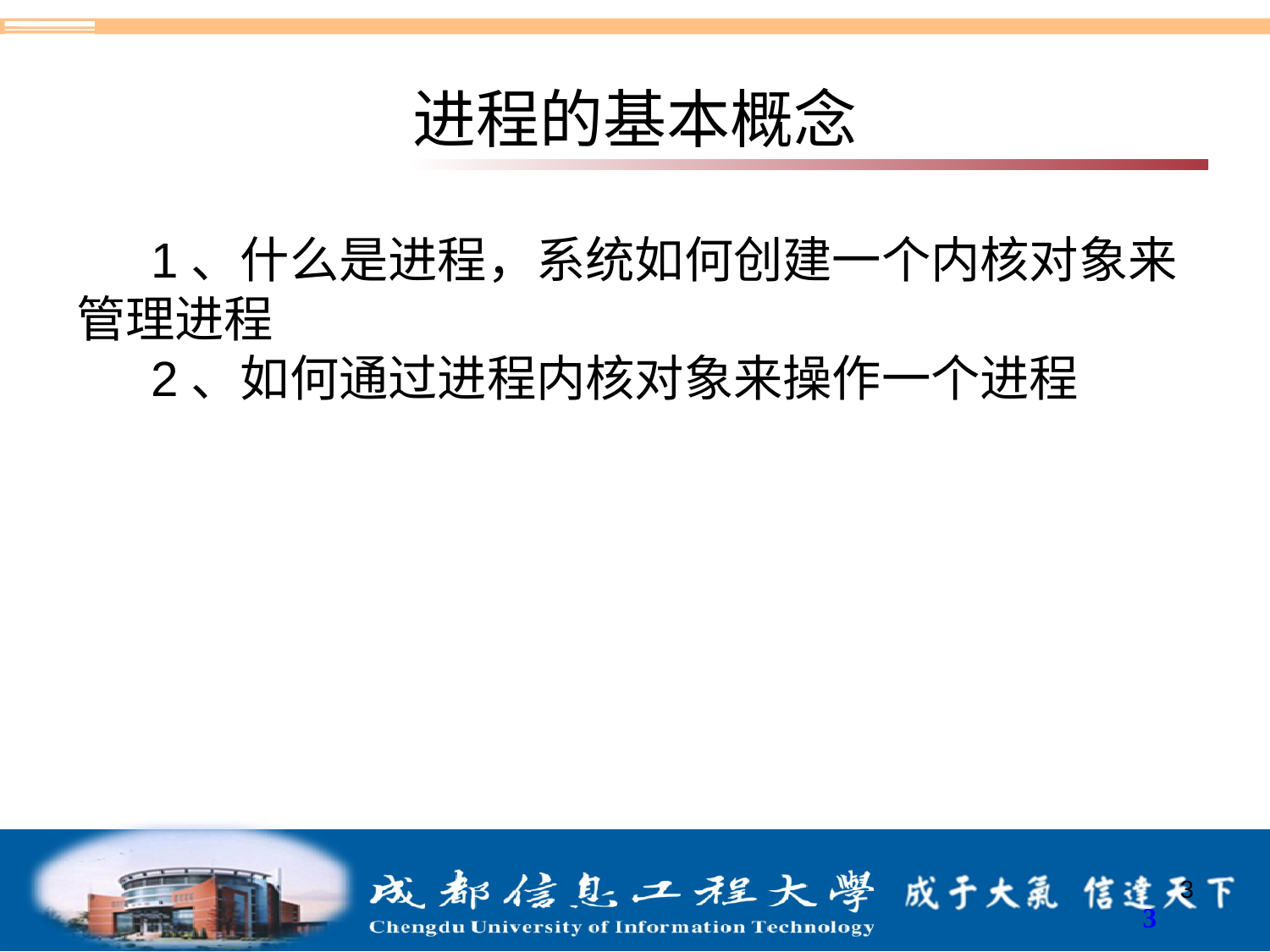

# 进程的基本概念
1、什么是进程，系统如何创建一个内核对象来管理进程
2、如何通过进程内核对象来操作一个进程